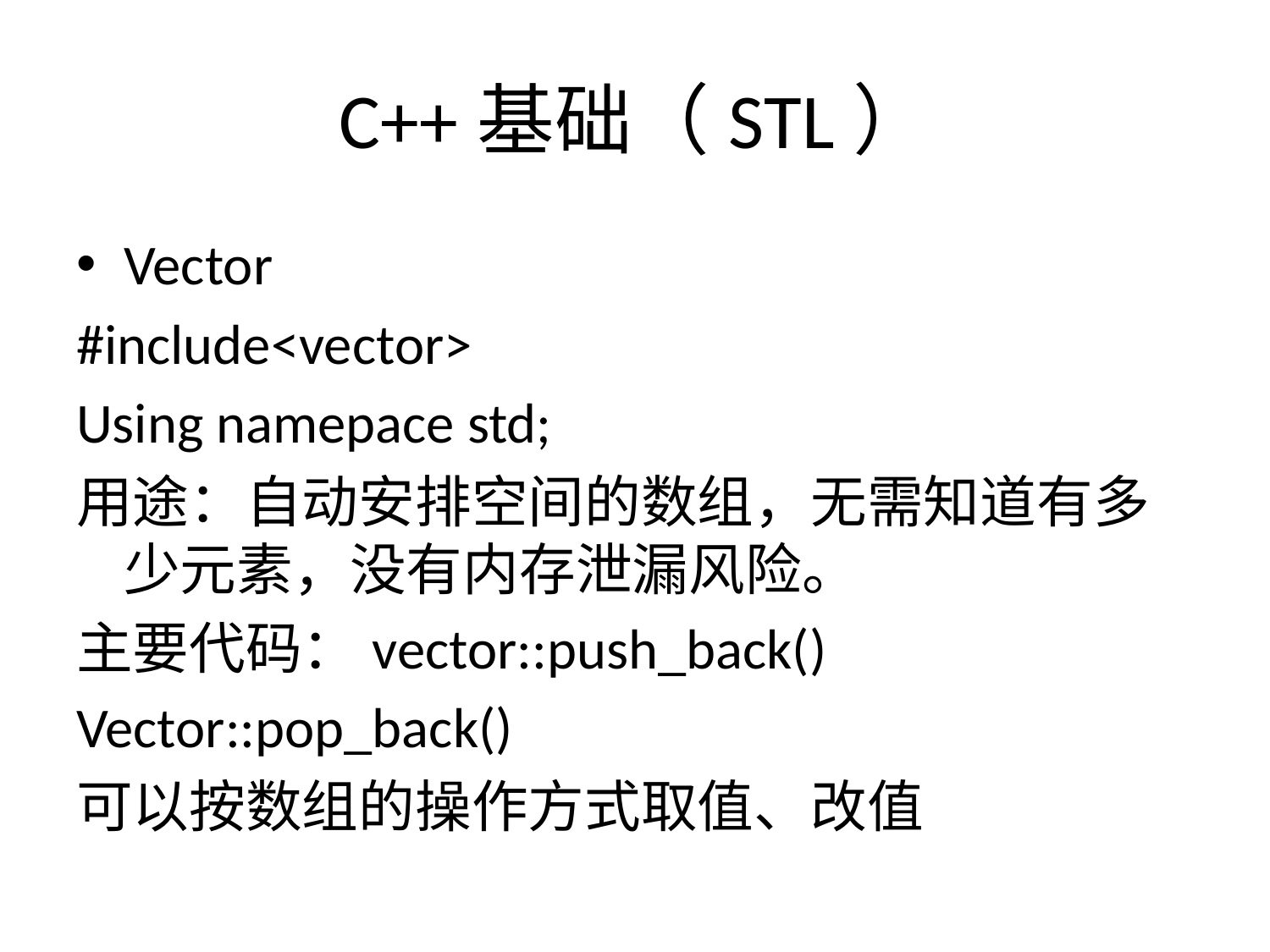

# C++基础（STL）
Vector
#include<vector>
Using namepace std;
用途：自动安排空间的数组，无需知道有多少元素，没有内存泄漏风险。
主要代码：vector::push_back()
Vector::pop_back()
可以按数组的操作方式取值、改值